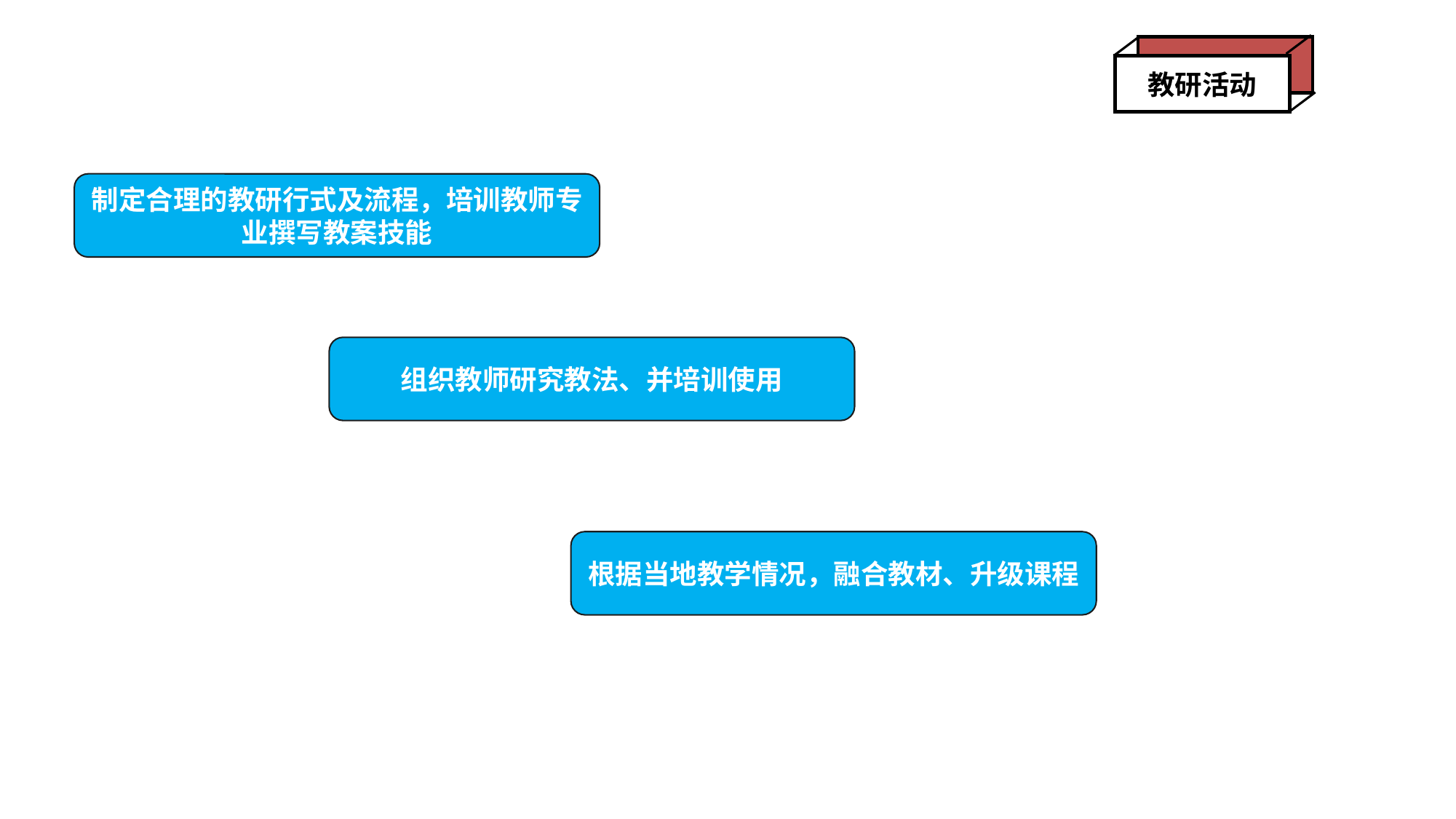

教研活动
制定合理的教研行式及流程，培训教师专业撰写教案技能
组织教师研究教法、并培训使用
根据当地教学情况，融合教材、升级课程